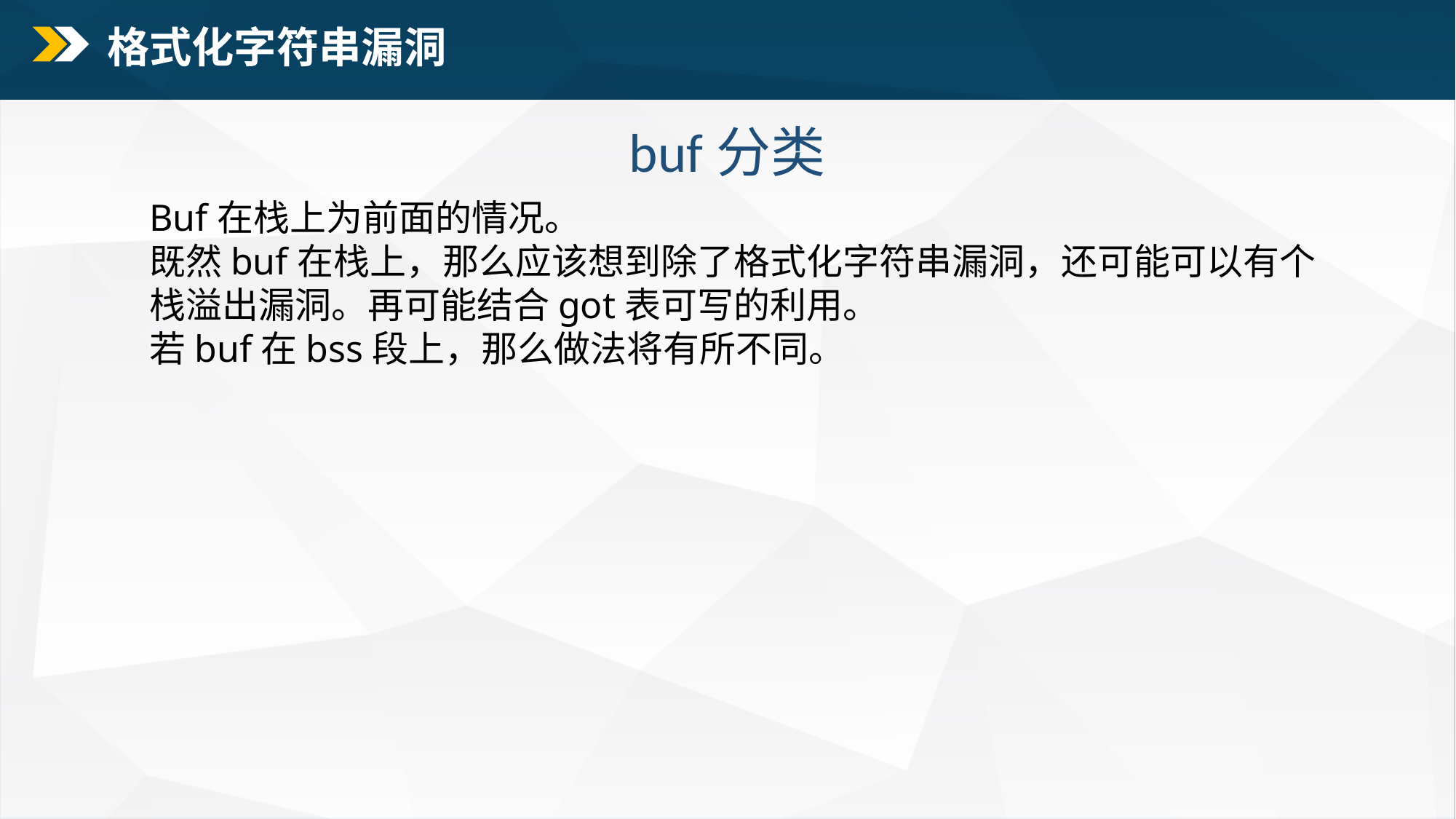

格式化字符串漏洞

buf分类
Buf在栈上为前面的情况。
既然buf在栈上，那么应该想到除了格式化字符串漏洞，还可能可以有个栈溢出漏洞。再可能结合got表可写的利用。
若buf在bss段上，那么做法将有所不同。